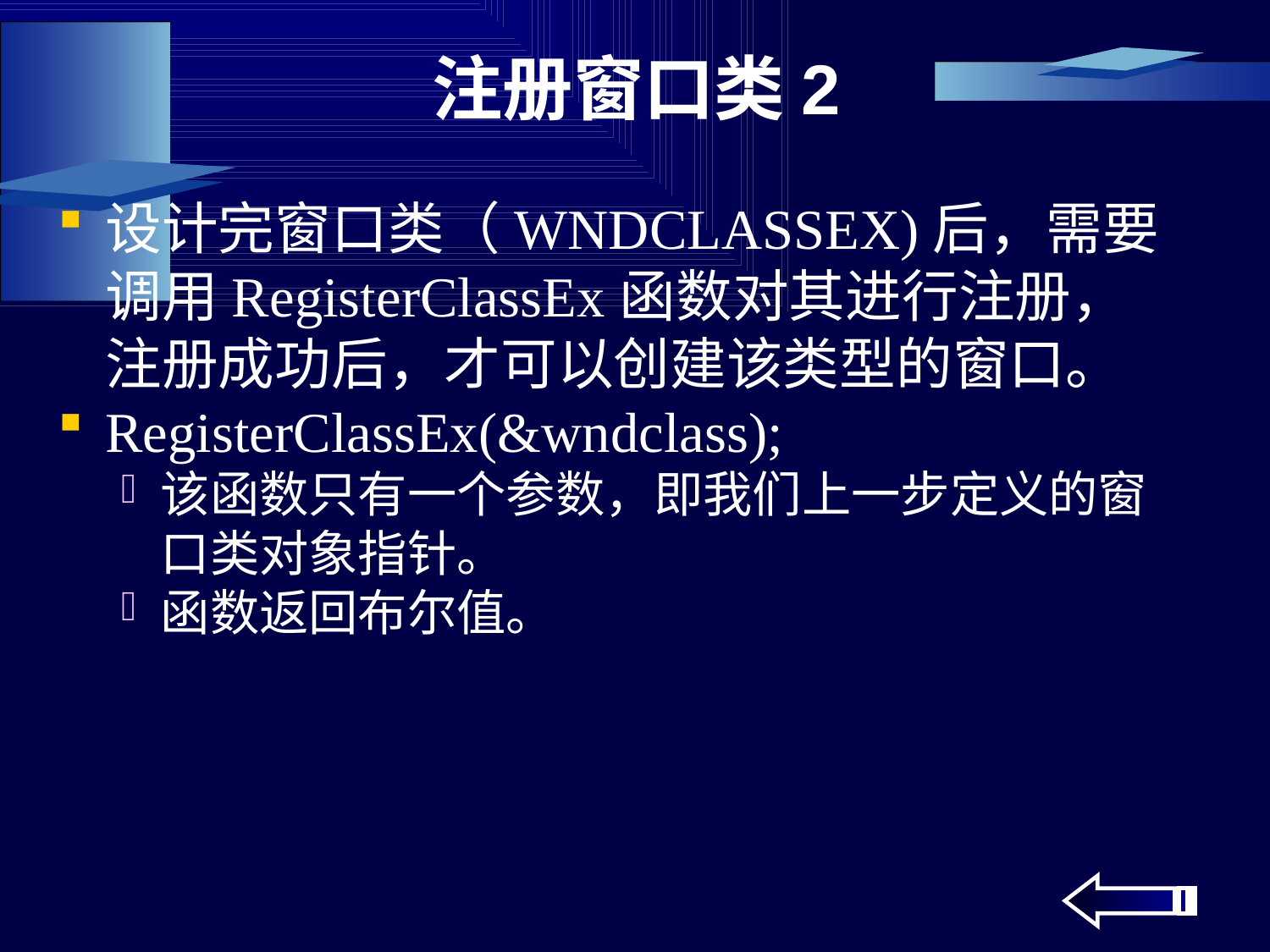

# 注册窗口类2
设计完窗口类（WNDCLASSEX)后，需要调用RegisterClassEx函数对其进行注册，注册成功后，才可以创建该类型的窗口。
RegisterClassEx(&wndclass);
该函数只有一个参数，即我们上一步定义的窗口类对象指针。
函数返回布尔值。